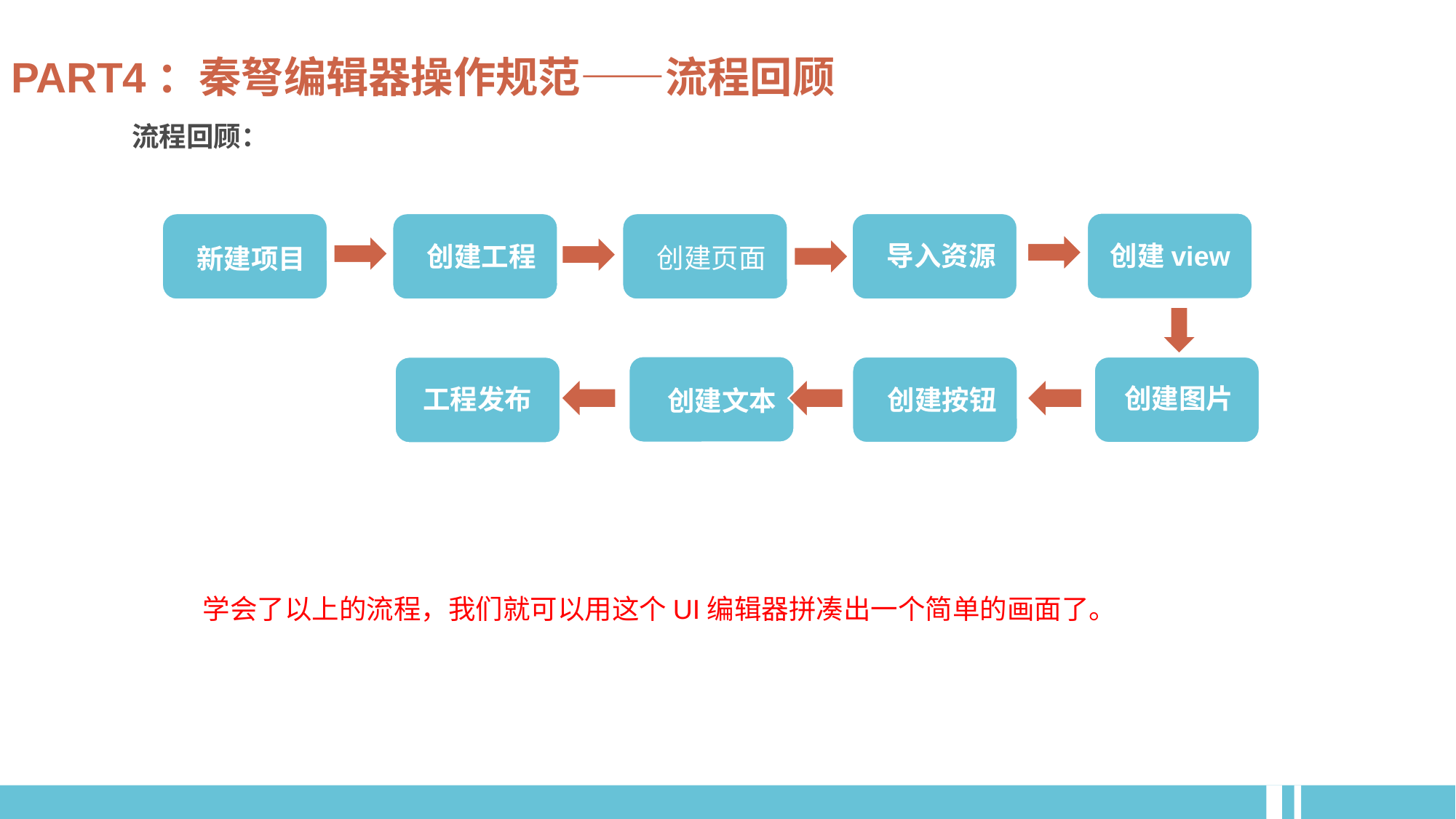

# PART4：秦弩编辑器操作规范——流程回顾
流程回顾：

创建view
导入资源

创建工程

创建页面
新建项目

创建图片
工程发布
创建按钮
创建文本

学会了以上的流程，我们就可以用这个UI编辑器拼凑出一个简单的画面了。